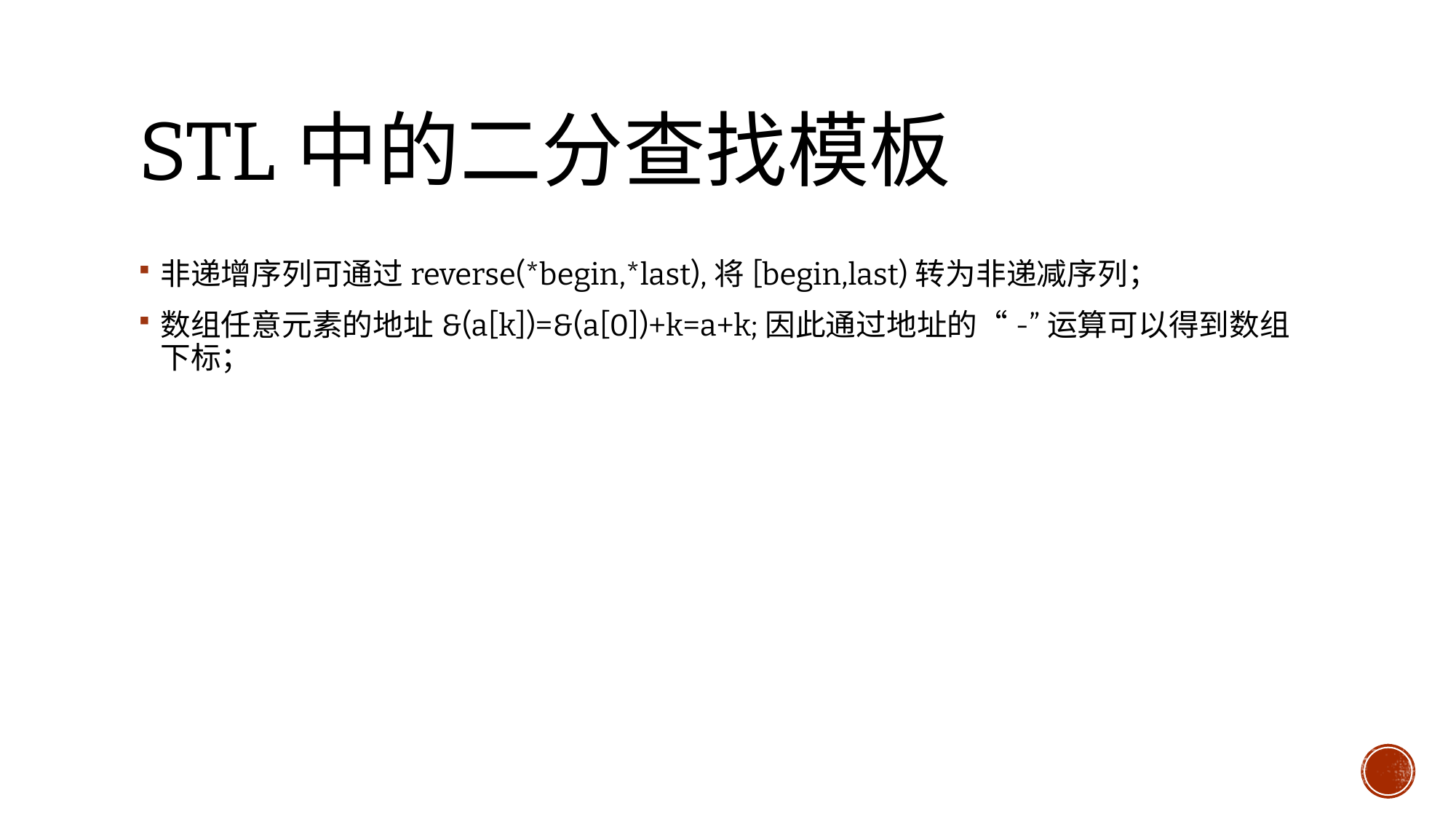

# STL中的二分查找模板
非递增序列可通过reverse(*begin,*last),将[begin,last)转为非递减序列；
数组任意元素的地址&(a[k])=&(a[0])+k=a+k;因此通过地址的“-”运算可以得到数组下标；